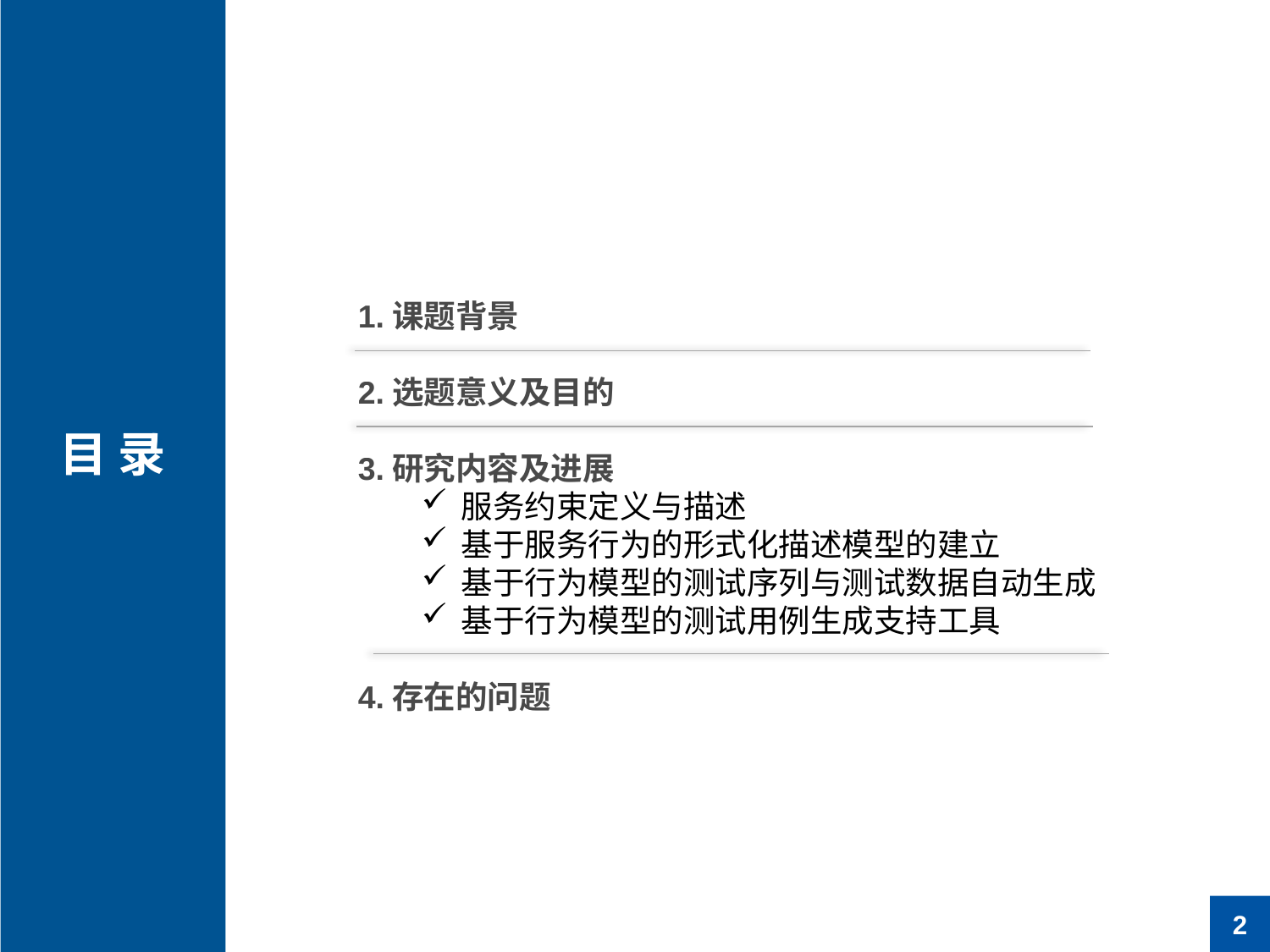

1.课题背景

2.选题意义及目的

3.研究内容及进展
服务约束定义与描述
基于服务行为的形式化描述模型的建立
基于行为模型的测试序列与测试数据自动生成
基于行为模型的测试用例生成支持工具

4.存在的问题
目 录
2